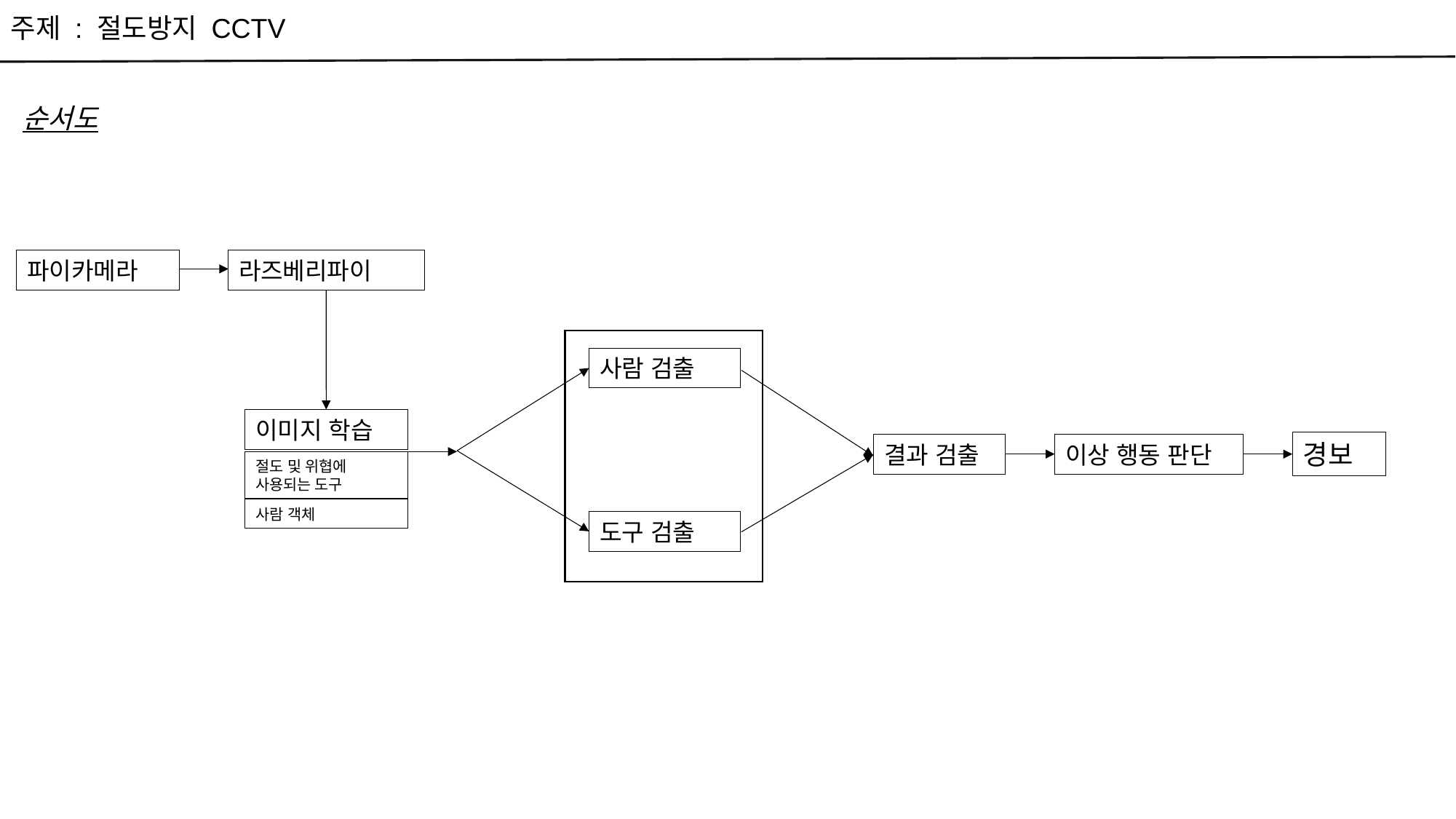

주제 : 절도방지 CCTV

순서도
파이카메라
라즈베리파이

사람 검출
이미지 학습
경보
결과 검출
이상 행동 판단
절도 및 위협에 사용되는 도구
사람 객체
도구 검출